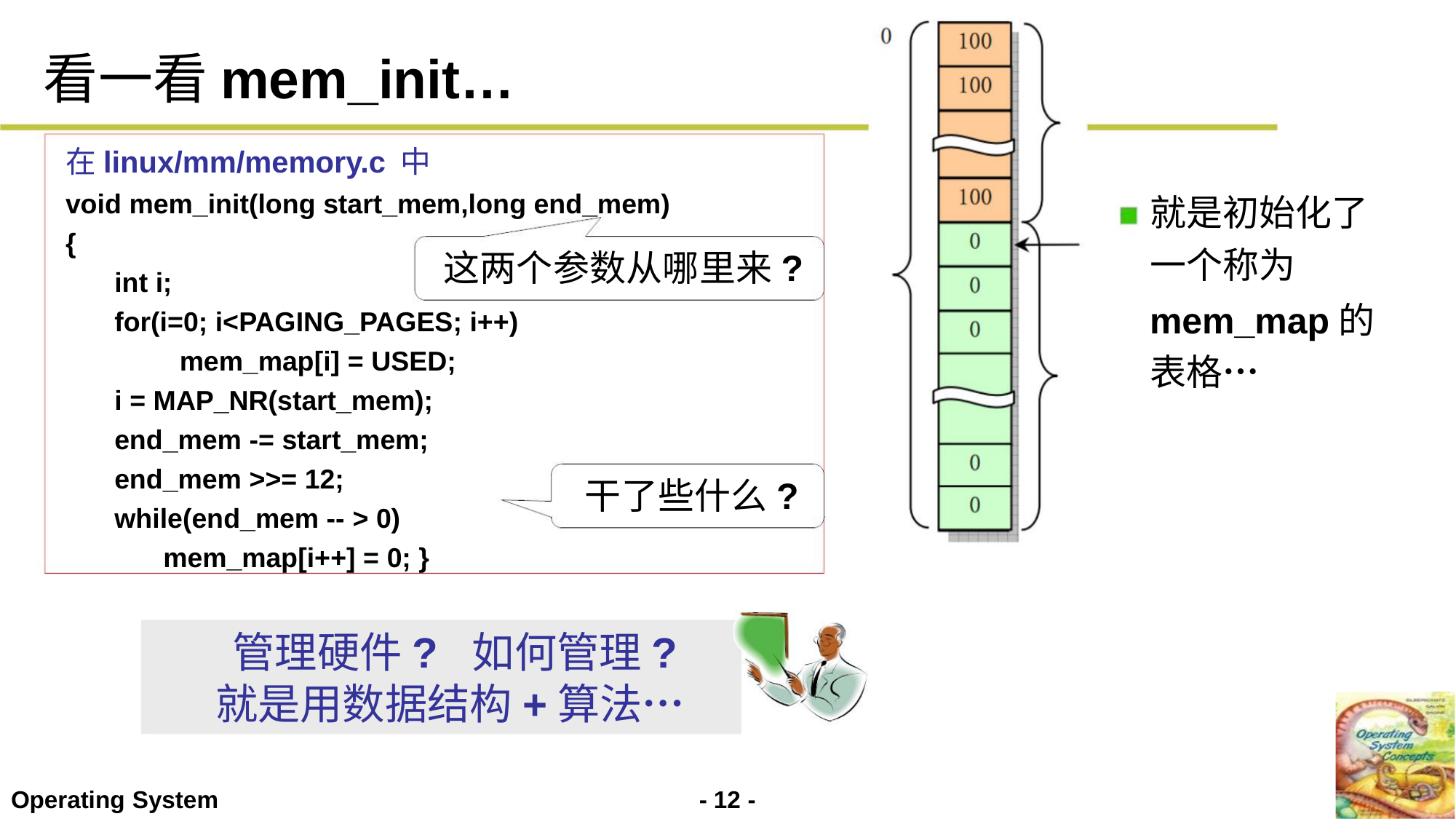

看一看mem_init…
在linux/mm/memory.c 中
void mem_init(long start_mem,long end_mem)
{
就是初始化了
一个称为
这两个参数从哪里来?
int i;
mem_map的
表格…
for(i=0; i<PAGING_PAGES; i++)
mem_map[i] = USED;
i = MAP_NR(start_mem);
end_mem -= start_mem;
end_mem >>= 12;
干了些什么?
while(end_mem -- > 0)
mem_map[i++] = 0; }

管理硬件? 如何管理?
就是用数据结构+算法…

- 12 -
Operating System